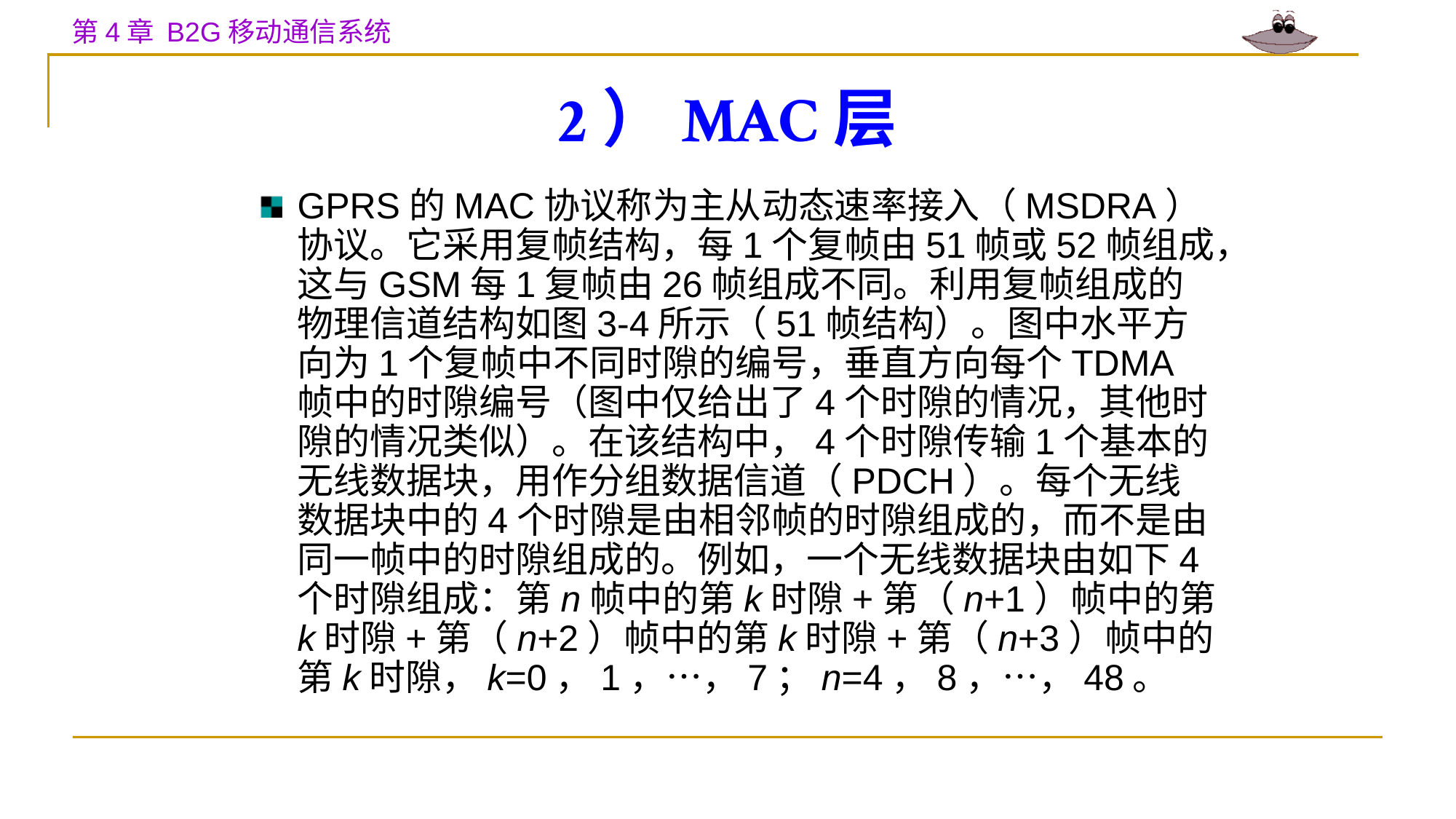

# 2）MAC层
GPRS的MAC协议称为主从动态速率接入（MSDRA）协议。它采用复帧结构，每1个复帧由51帧或52帧组成，这与GSM每1复帧由26帧组成不同。利用复帧组成的物理信道结构如图3-4所示（51帧结构）。图中水平方向为1个复帧中不同时隙的编号，垂直方向每个TDMA帧中的时隙编号（图中仅给出了4个时隙的情况，其他时隙的情况类似）。在该结构中，4个时隙传输1个基本的无线数据块，用作分组数据信道（PDCH）。每个无线数据块中的4个时隙是由相邻帧的时隙组成的，而不是由同一帧中的时隙组成的。例如，一个无线数据块由如下4个时隙组成：第n帧中的第k时隙+第（n+1）帧中的第k时隙+第（n+2）帧中的第k时隙+第（n+3）帧中的第k时隙，k=0，1，…，7；n=4，8，…，48。